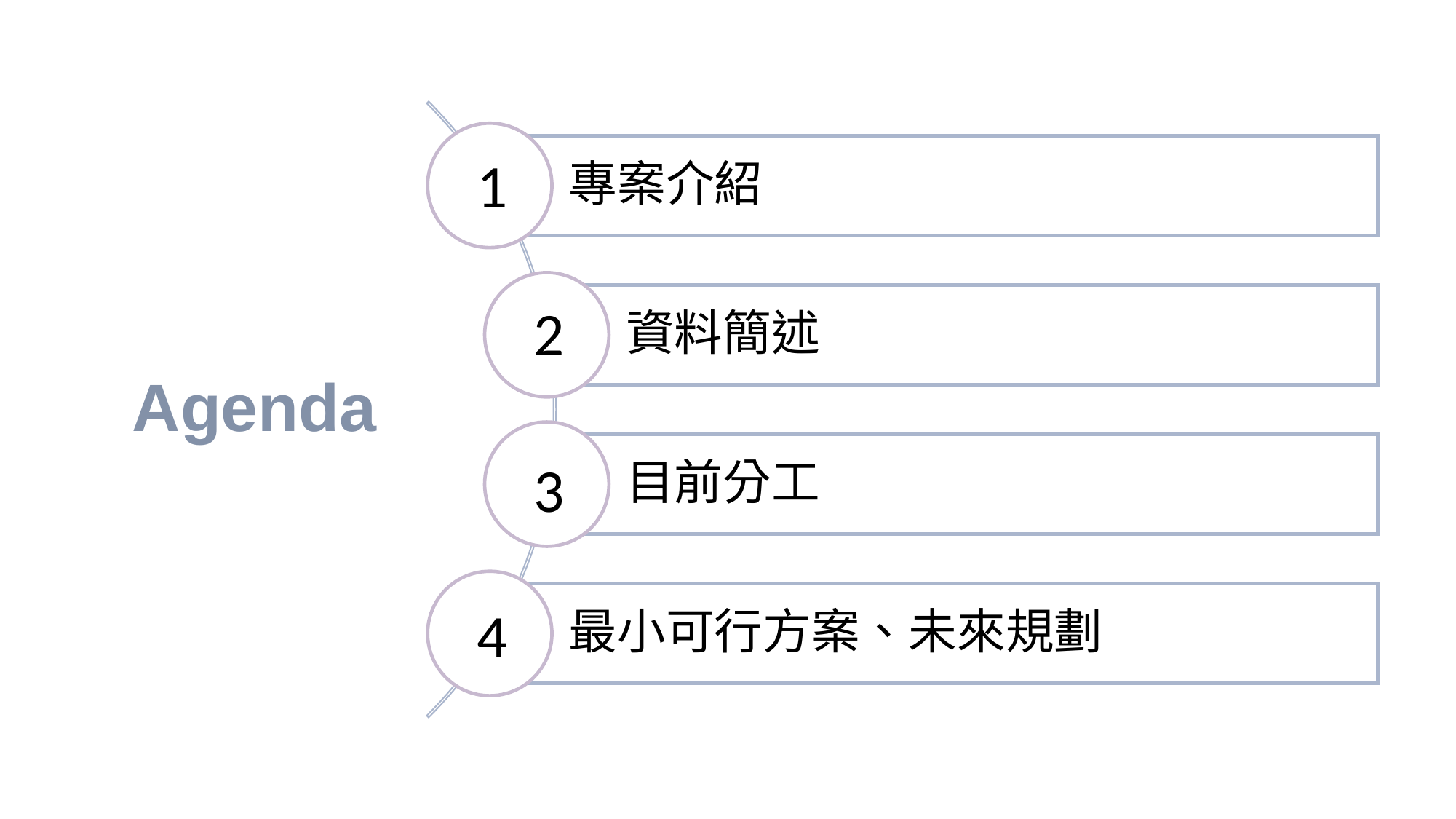

專案介紹
資料簡述
目前分工
最小可行方案、未來規劃
1
2
Agenda
3
4